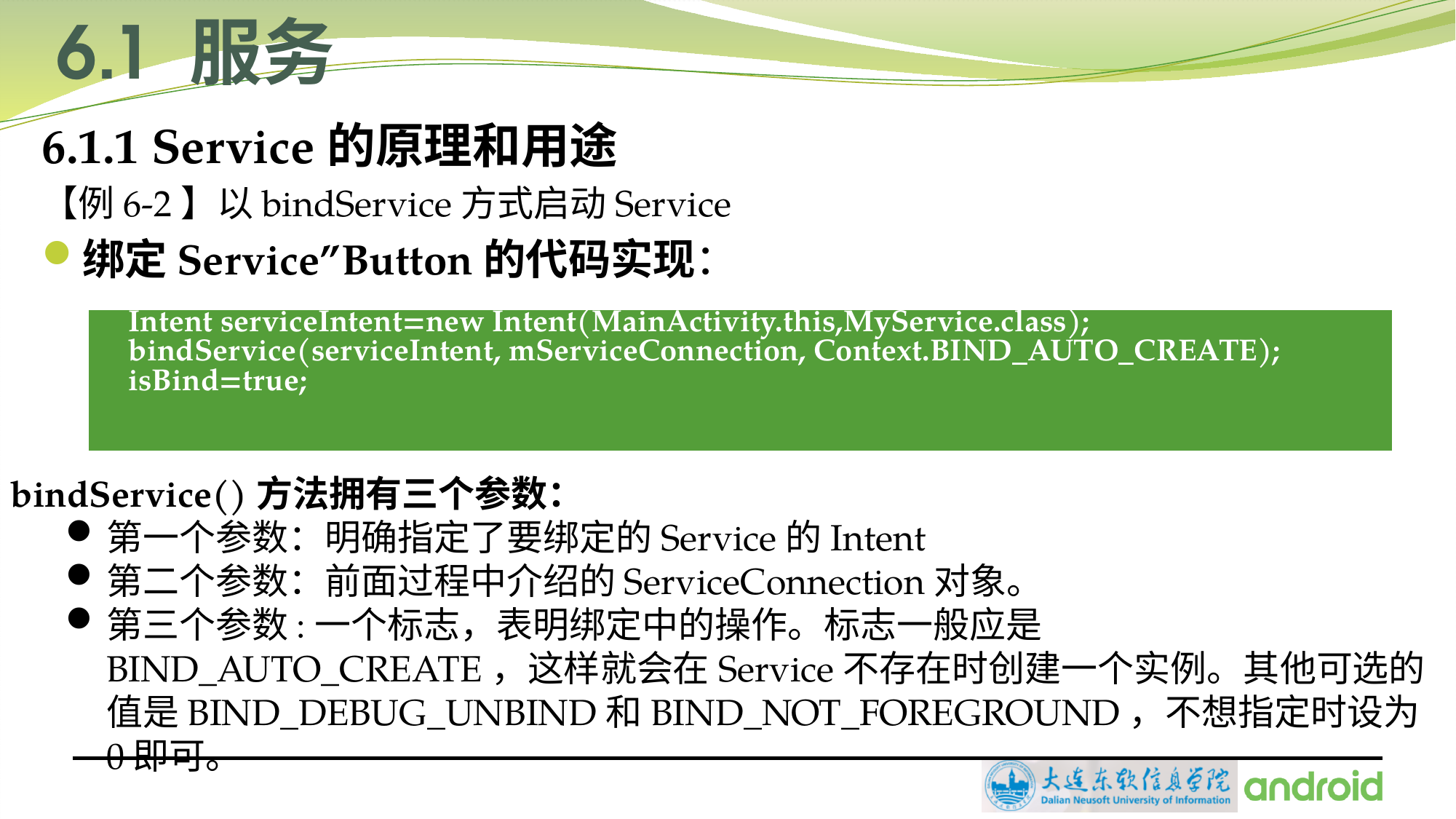

# 6.1 服务
6.1.1 Service的原理和用途
【例6-2】以bindService方式启动Service
绑定Service”Button的代码实现：

| Intent serviceIntent=new Intent(MainActivity.this,MyService.class); bindService(serviceIntent, mServiceConnection, Context.BIND\_AUTO\_CREATE); isBind=true; |
| --- |
bindService()方法拥有三个参数：
第一个参数：明确指定了要绑定的Service的Intent
第二个参数：前面过程中介绍的ServiceConnection对象。
第三个参数:一个标志，表明绑定中的操作。标志一般应是BIND_AUTO_CREATE，这样就会在Service不存在时创建一个实例。其他可选的值是BIND_DEBUG_UNBIND和BIND_NOT_FOREGROUND，不想指定时设为0即可。